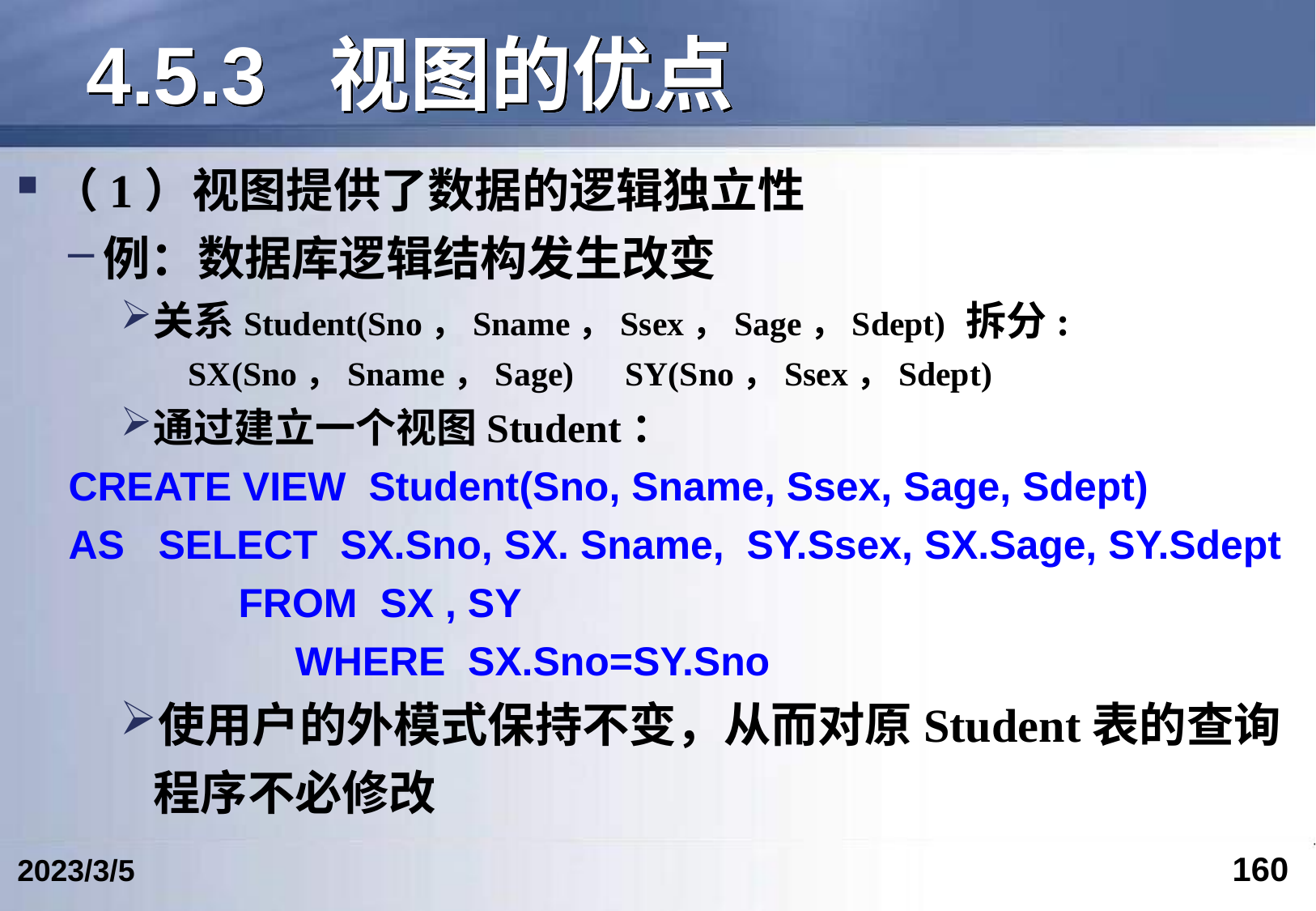

# 4.5.3	视图的优点
（1）视图提供了数据的逻辑独立性
例：数据库逻辑结构发生改变
关系Student(Sno，Sname，Ssex，Sage，Sdept) 拆分:
        SX(Sno，Sname，Sage)      SY(Sno，Ssex，Sdept)
通过建立一个视图Student：
CREATE VIEW  Student(Sno, Sname, Ssex, Sage, Sdept)
AS   SELECT  SX.Sno, SX. Sname,  SY.Ssex, SX.Sage, SY.Sdept
               FROM  SX , SY
                    WHERE  SX.Sno=SY.Sno
使用户的外模式保持不变，从而对原Student表的查询程序不必修改
160
2023/3/5